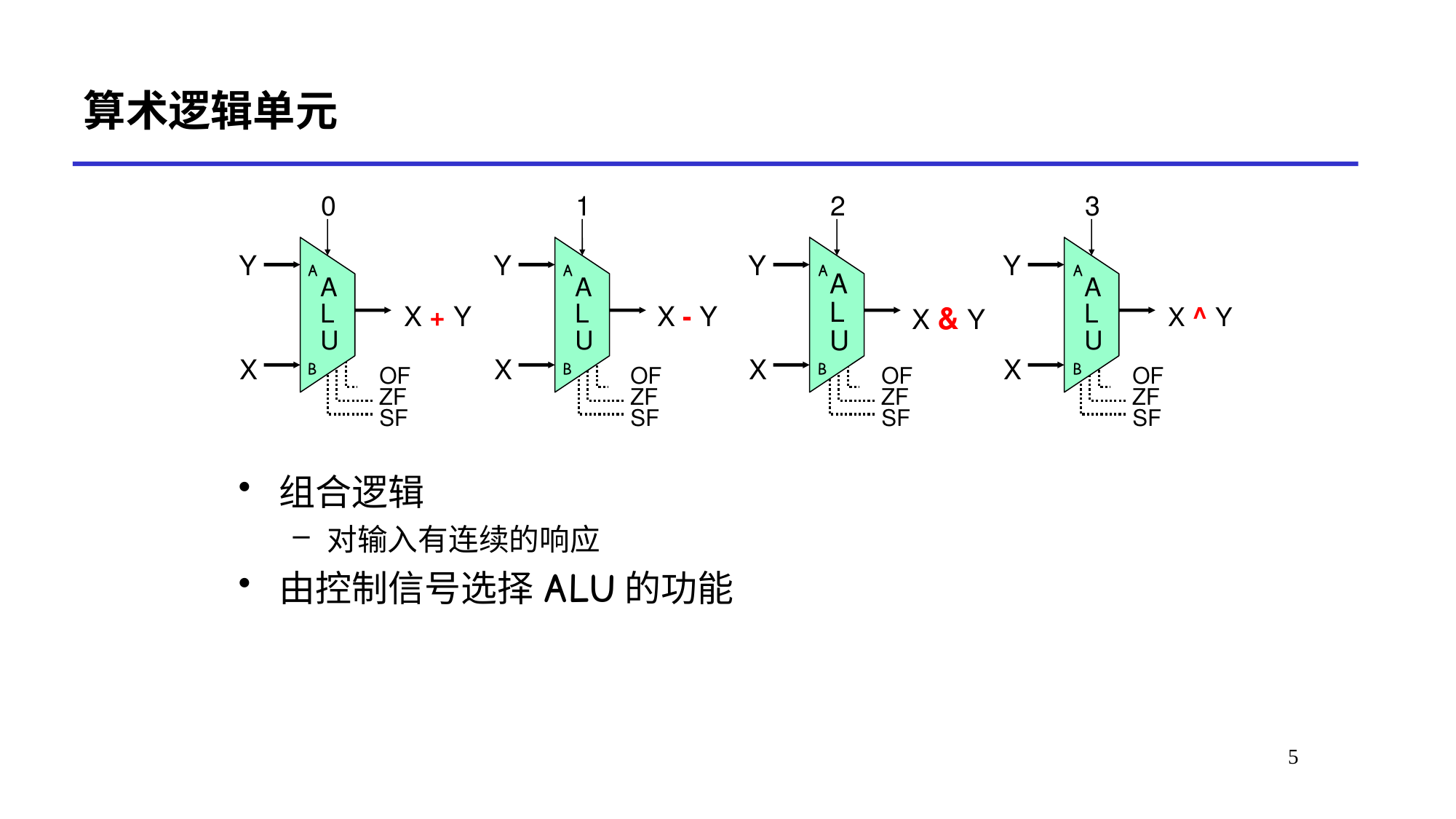

# 算术逻辑单元
0

A
L
U

Y
X + Y
X
1

A
L
U

Y
X - Y
X
2

A
L
U

Y
X & Y
X
3

A
L
U

Y
X ^ Y
X
A
B
A
B
A
B
A
B

OF

ZF
SF

OF

ZF
SF

OF

ZF
SF

OF

ZF
SF
组合逻辑
对输入有连续的响应
由控制信号选择ALU的功能
5